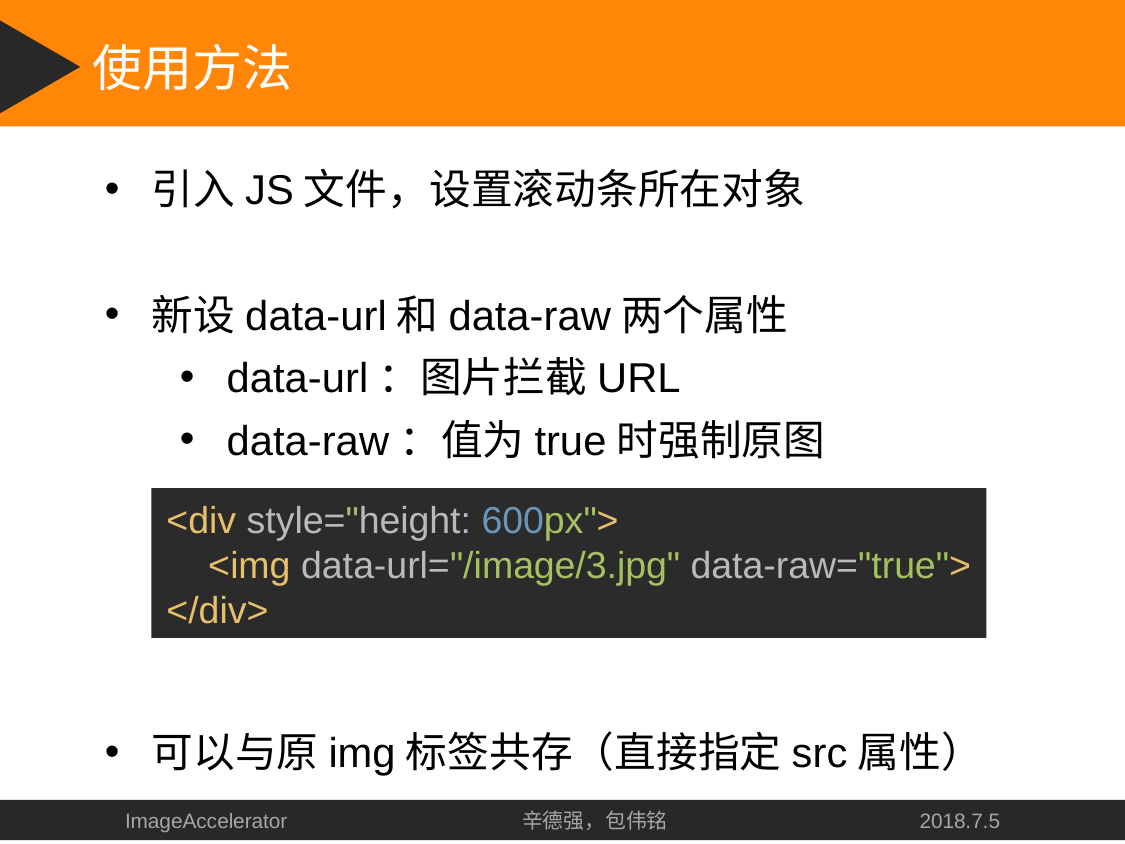

使用方法
引入JS文件，设置滚动条所在对象

新设data-url和data-raw两个属性
data-url：图片拦截URL
data-raw：值为true时强制原图

可以与原img标签共存（直接指定src属性）
<div style="height: 600px">
    <img data-url="/image/3.jpg" data-raw="true">
</div>

ImageAccelerator                                        辛德强，包伟铭                                                    2018.7.5